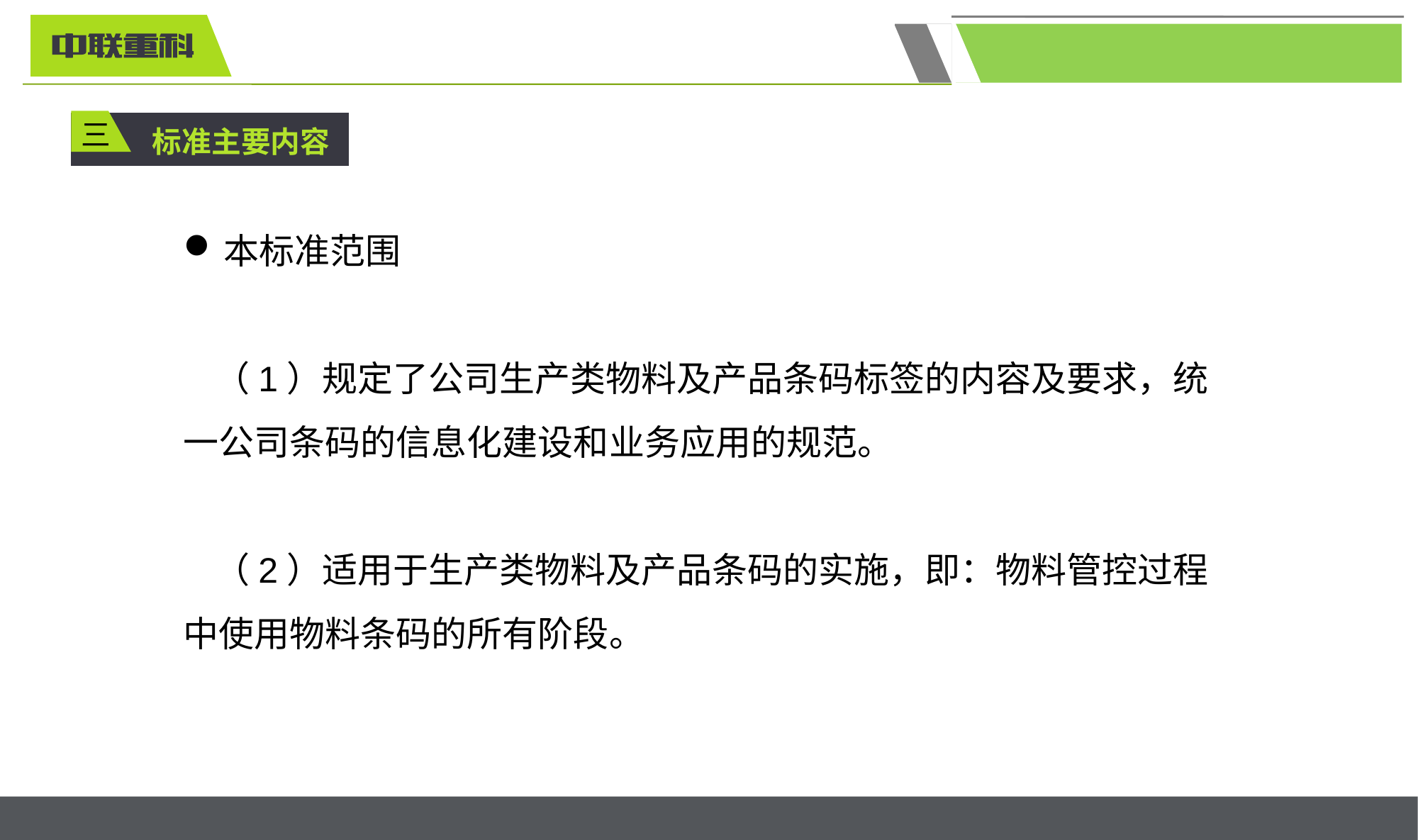

标准主要内容
三

本标准范围

（1）规定了公司生产类物料及产品条码标签的内容及要求，统一公司条码的信息化建设和业务应用的规范。

（2）适用于生产类物料及产品条码的实施，即：物料管控过程中使用物料条码的所有阶段。